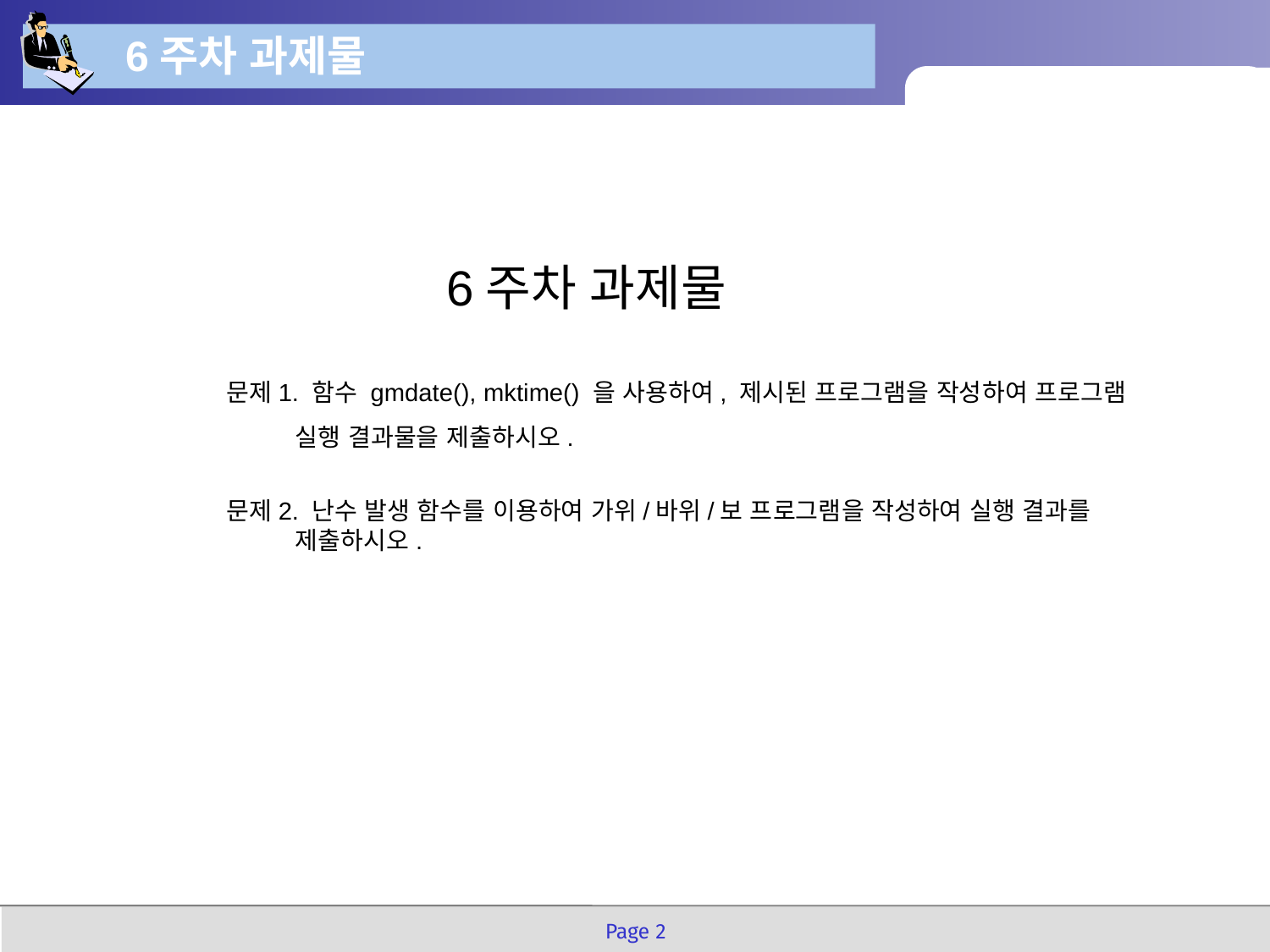

6주차 과제물
6주차 과제물
문제1. 함수 gmdate(), mktime() 을 사용하여, 제시된 프로그램을 작성하여 프로그램
         실행 결과물을 제출하시오.

문제2. 난수 발생 함수를 이용하여 가위/바위/보 프로그램을 작성하여 실행 결과를
         제출하시오.
Page 2